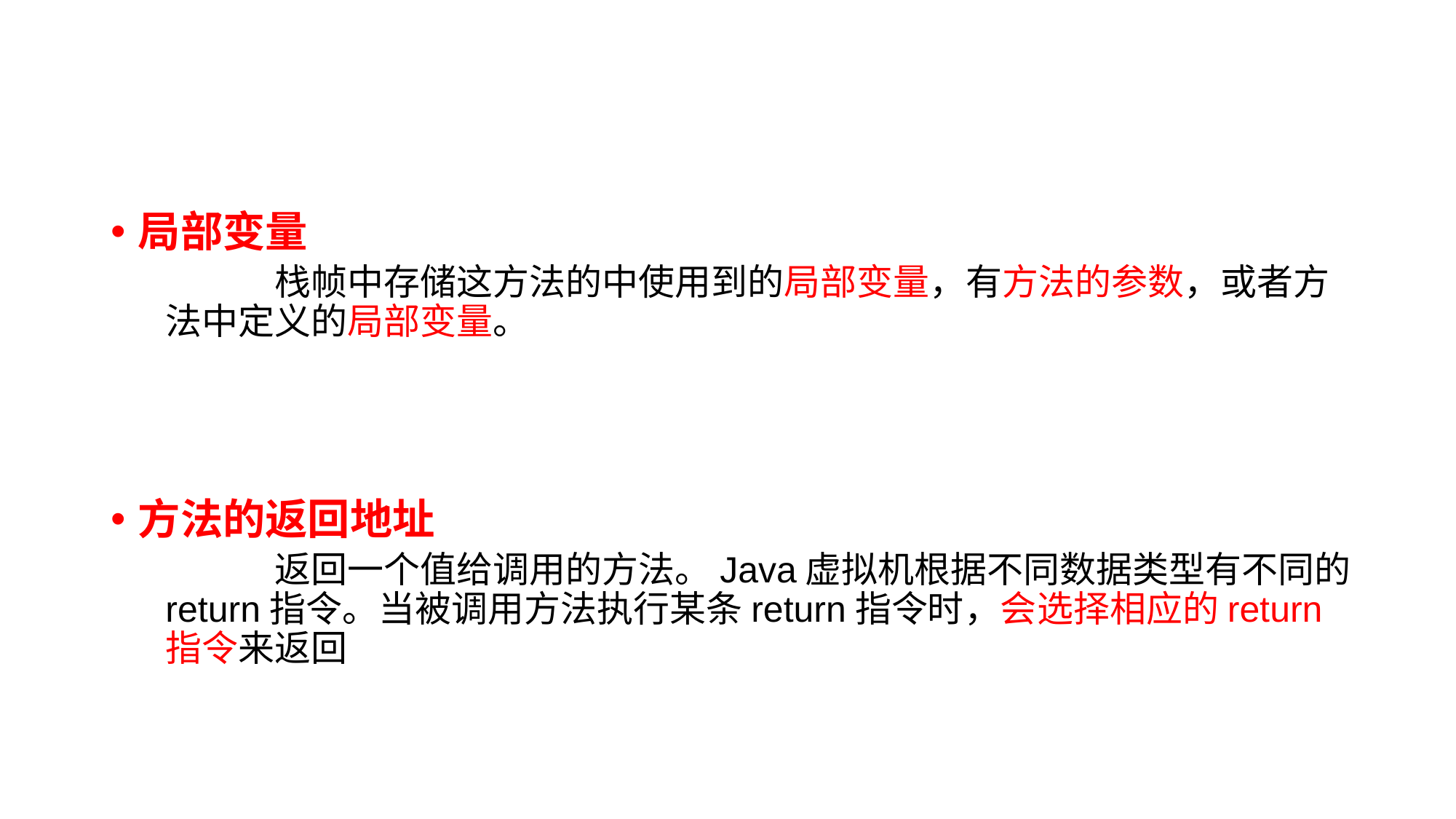

局部变量
	栈帧中存储这方法的中使用到的局部变量，有方法的参数，或者方法中定义的局部变量。

方法的返回地址
	返回一个值给调用的方法。Java虚拟机根据不同数据类型有不同的return指令。当被调用方法执行某条return指令时，会选择相应的return指令来返回